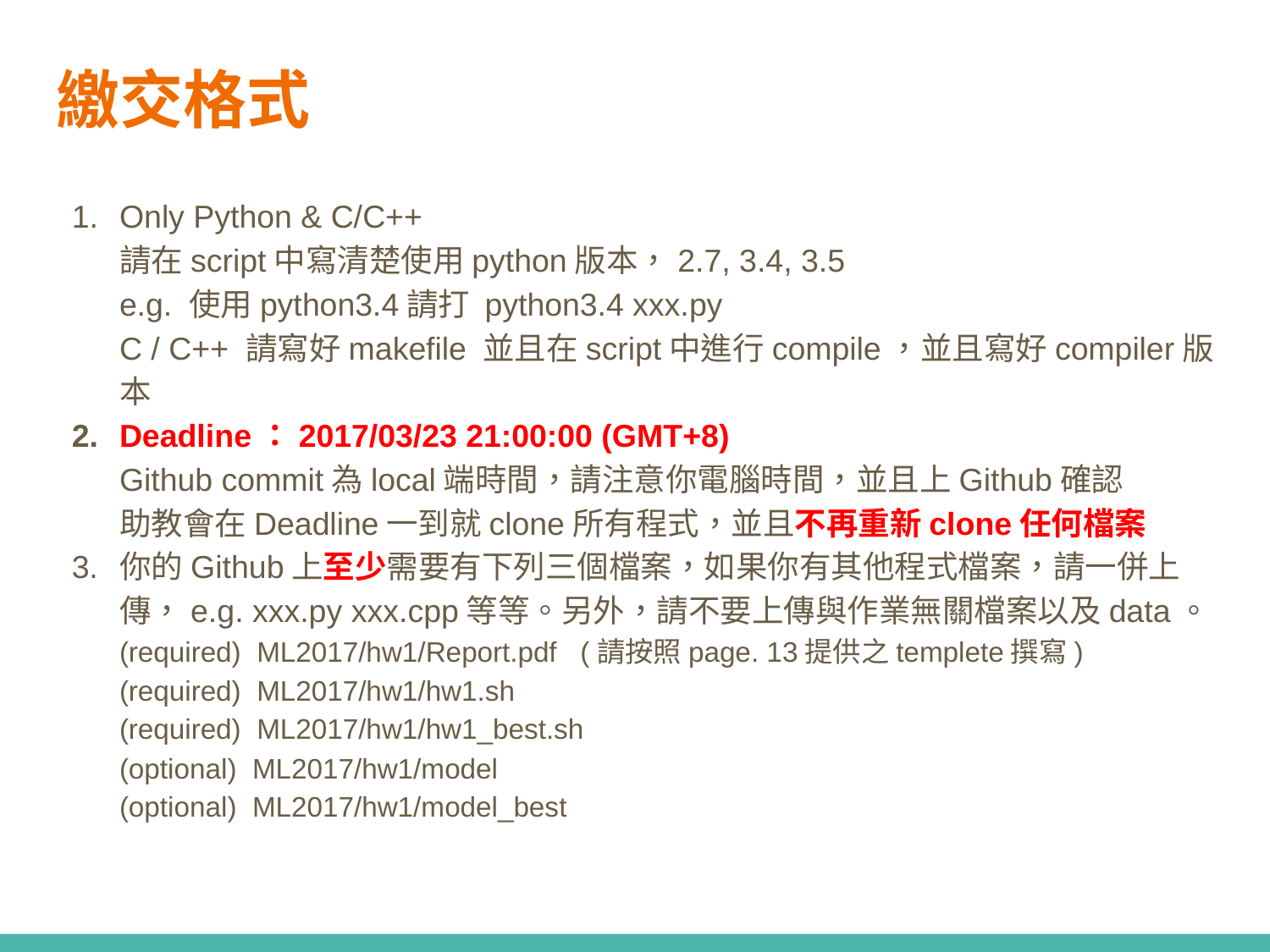

# 繳交格式
Only Python & C/C++
請在script中寫清楚使用python版本，2.7, 3.4, 3.5
e.g. 使用python3.4請打 python3.4 xxx.py
C / C++ 請寫好makefile 並且在script中進行compile，並且寫好compiler版本
Deadline：2017/03/23 21:00:00 (GMT+8)
Github commit為local端時間，請注意你電腦時間，並且上Github確認
助教會在Deadline一到就clone所有程式，並且不再重新clone任何檔案
你的Github上至少需要有下列三個檔案，如果你有其他程式檔案，請一併上傳，e.g. xxx.py xxx.cpp等等。另外，請不要上傳與作業無關檔案以及data。
(required)  ML2017/hw1/Report.pdf   (請按照page. 13提供之templete撰寫)
(required)  ML2017/hw1/hw1.sh
(required)  ML2017/hw1/hw1_best.sh
(optional)  ML2017/hw1/model
(optional)  ML2017/hw1/model_best